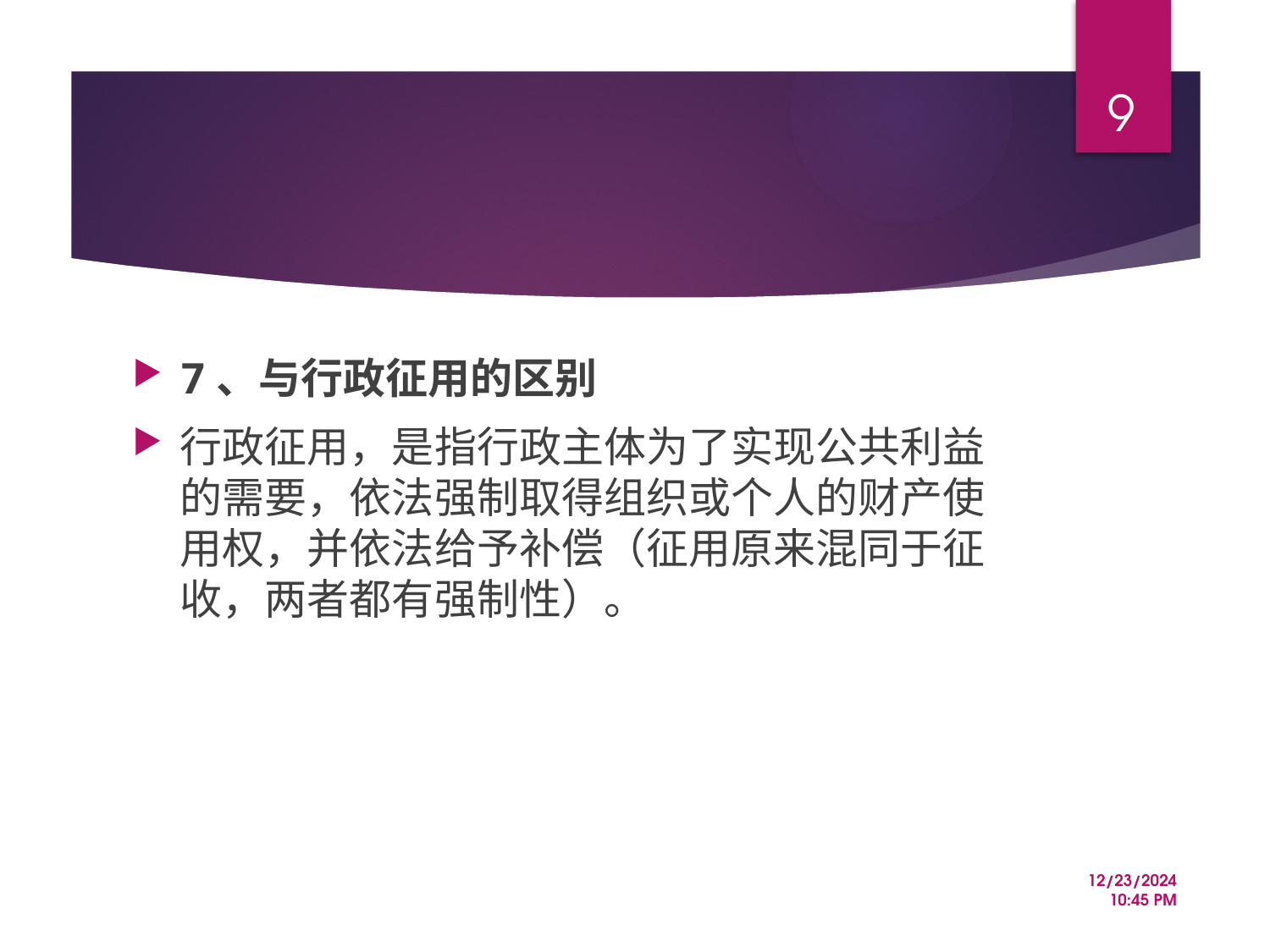

9
#
7、与行政征用的区别
行政征用，是指行政主体为了实现公共利益的需要，依法强制取得组织或个人的财产使用权，并依法给予补偿（征用原来混同于征收，两者都有强制性）。

12/23/2024 10:45 PM